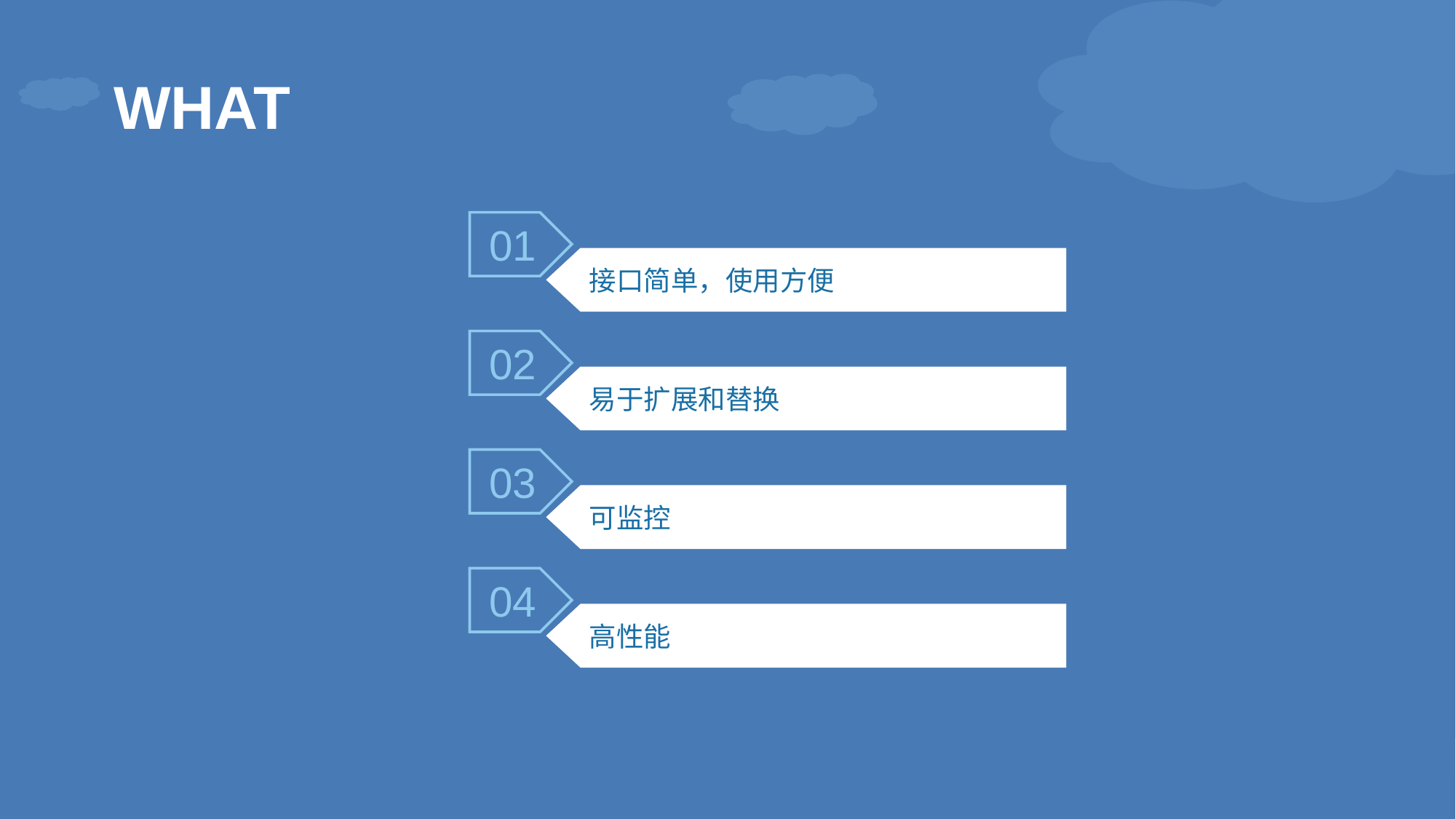

WHAT
01
接口简单，使用方便
02
易于扩展和替换
03
可监控
04
高性能